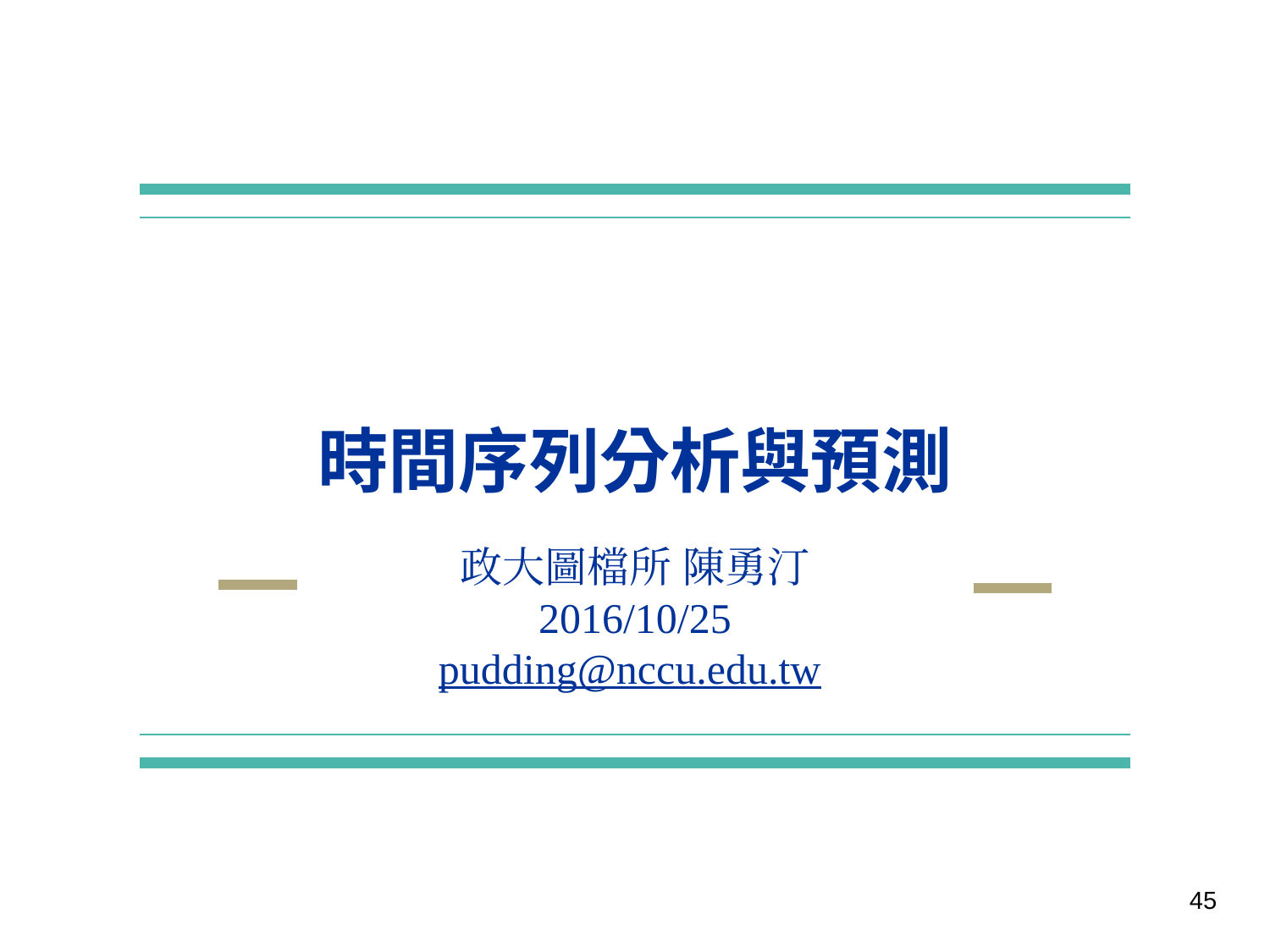

# 時間序列分析與預測
政大圖檔所 陳勇汀
2016/10/25
pudding@nccu.edu.tw
45